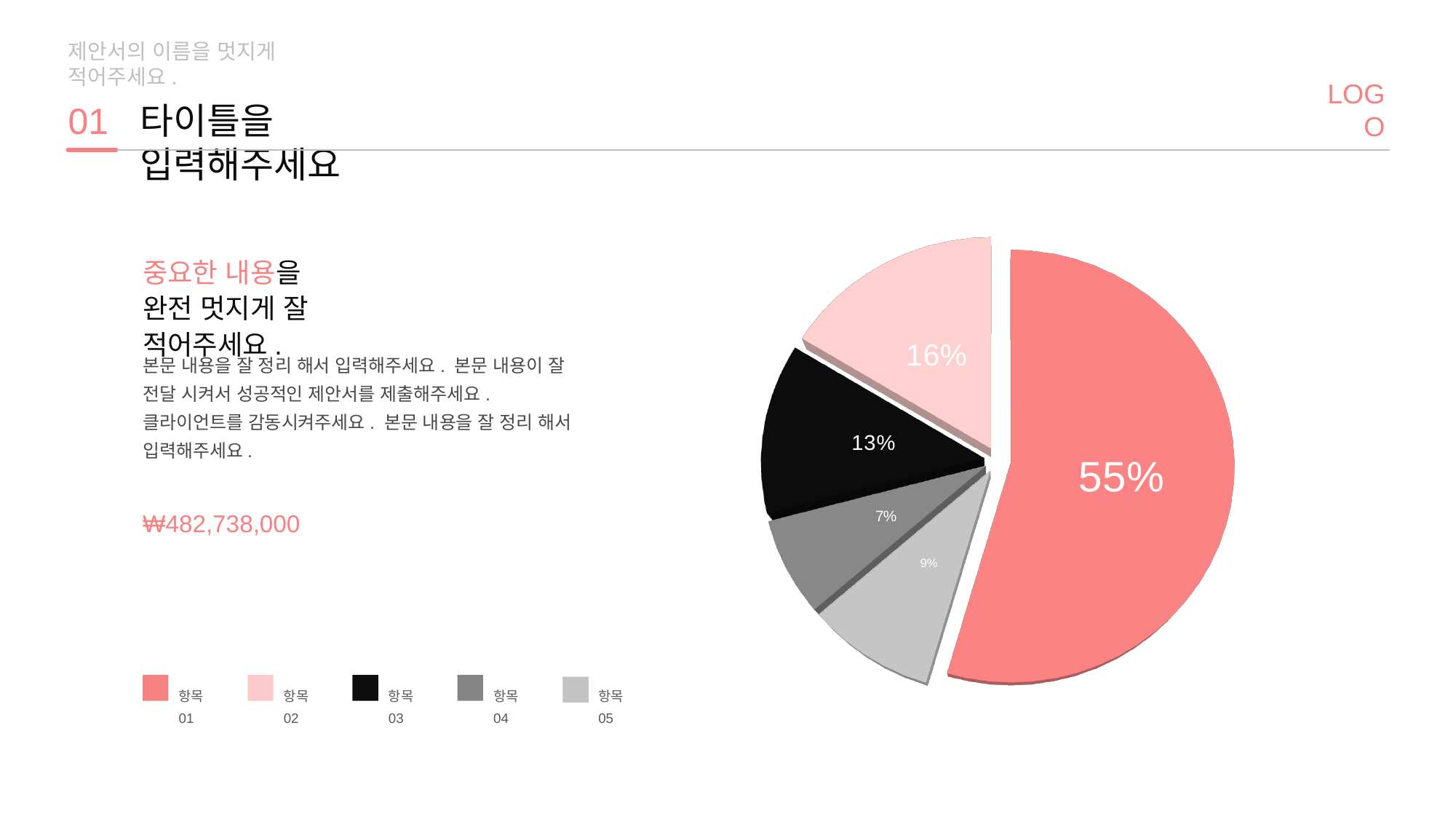

제안서의 이름을 멋지게 적어주세요.
01
타이틀을 입력해주세요
LOGO

[unsupported chart]

중요한 내용을
완전 멋지게 잘 적어주세요.
본문 내용을 잘 정리 해서 입력해주세요. 본문 내용이 잘 전달 시켜서 성공적인 제안서를 제출해주세요. 클라이언트를 감동시켜주세요. 본문 내용을 잘 정리 해서 입력해주세요.
₩482,738,000

항목 01
항목 02
항목 03
항목 04
항목 05